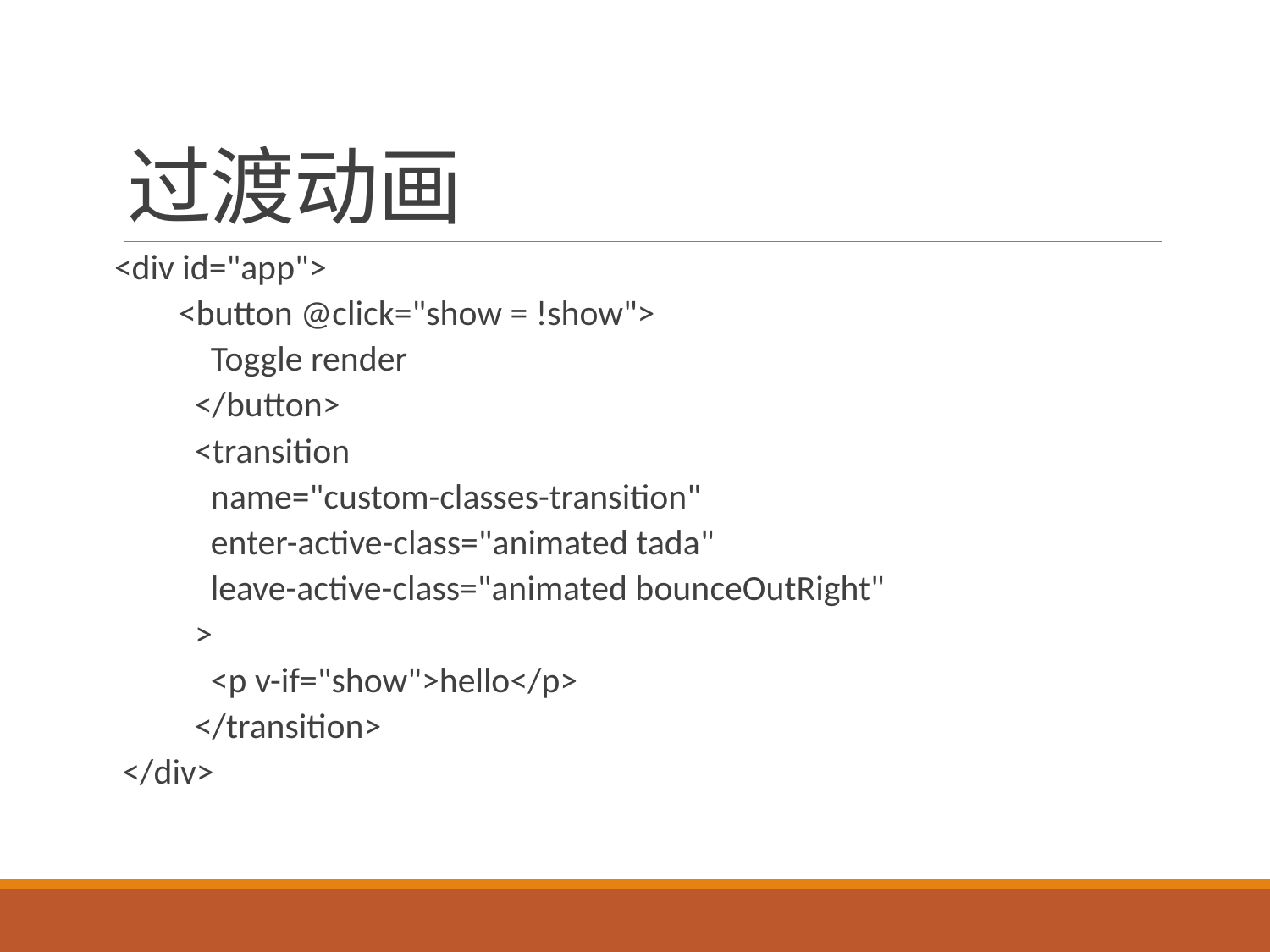

# 过渡动画
<div id="app">
        <button @click="show = !show">
            Toggle render
          </button>
          <transition
            name="custom-classes-transition"
            enter-active-class="animated tada"
            leave-active-class="animated bounceOutRight"
          >
            <p v-if="show">hello</p>
          </transition>
 </div>